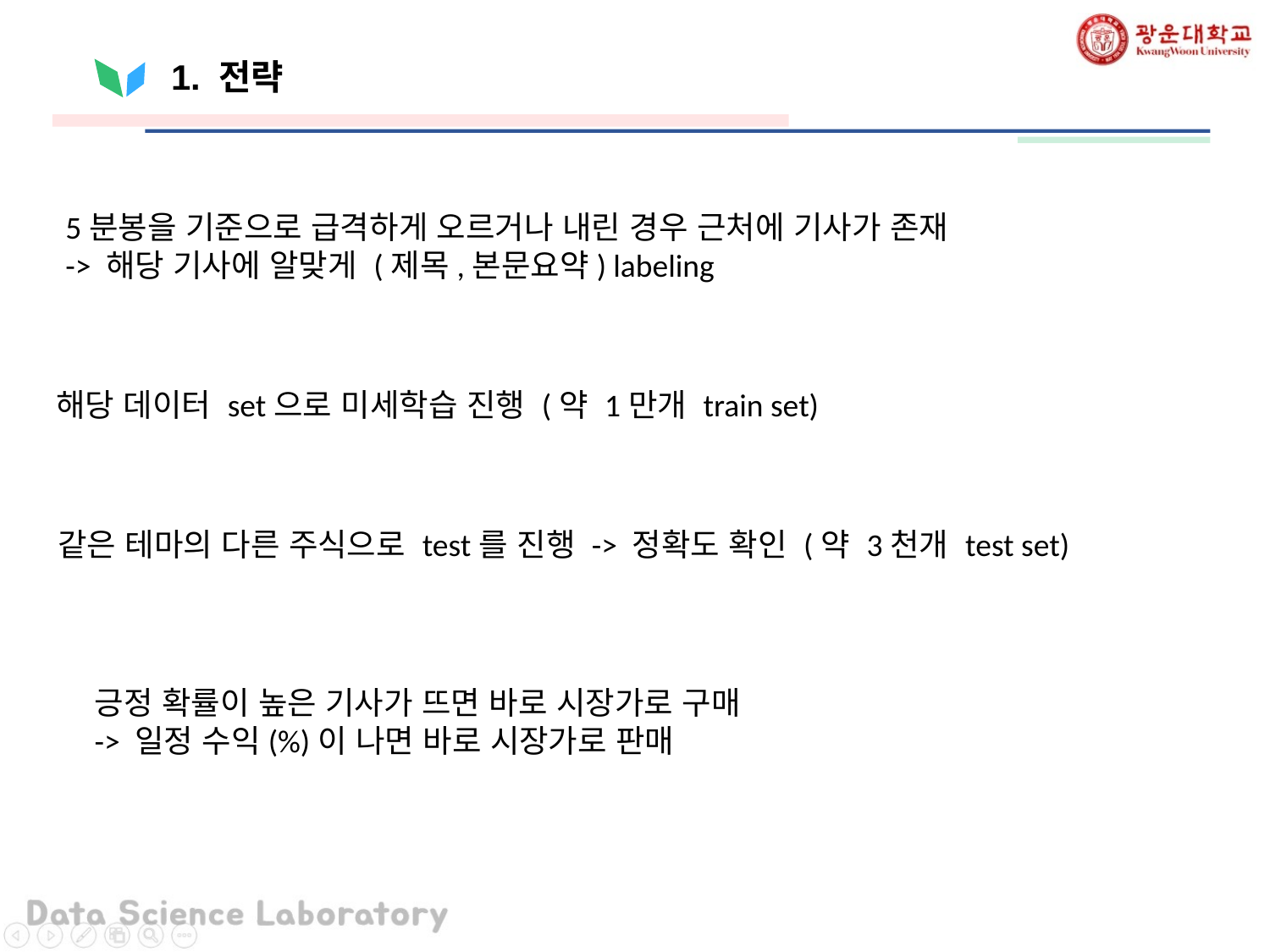

# 1. 전략
5분봉을 기준으로 급격하게 오르거나 내린 경우 근처에 기사가 존재
-> 해당 기사에 알맞게 (제목,본문요약) labeling
해당 데이터 set으로 미세학습 진행 (약 1만개 train set)
같은 테마의 다른 주식으로 test를 진행 -> 정확도 확인 (약 3천개 test set)
긍정 확률이 높은 기사가 뜨면 바로 시장가로 구매
-> 일정 수익(%)이 나면 바로 시장가로 판매